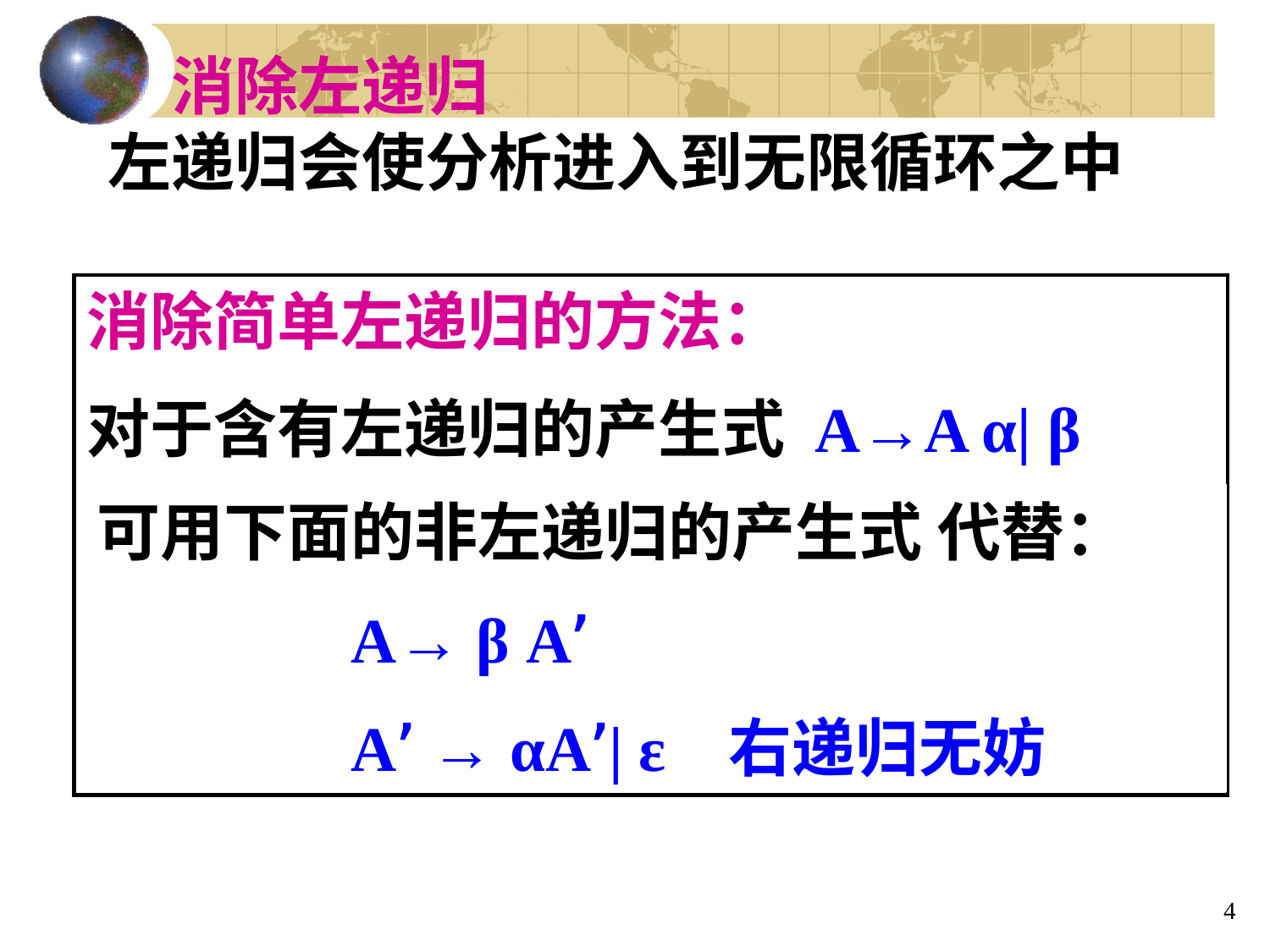

消除左递归
左递归会使分析进入到无限循环之中
消除简单左递归的方法：
对于含有左递归的产生式 A→A α| β

可用下面的非左递归的产生式 代替：
                A→ β A’
                A’ → αA’| ε   右递归无妨
4